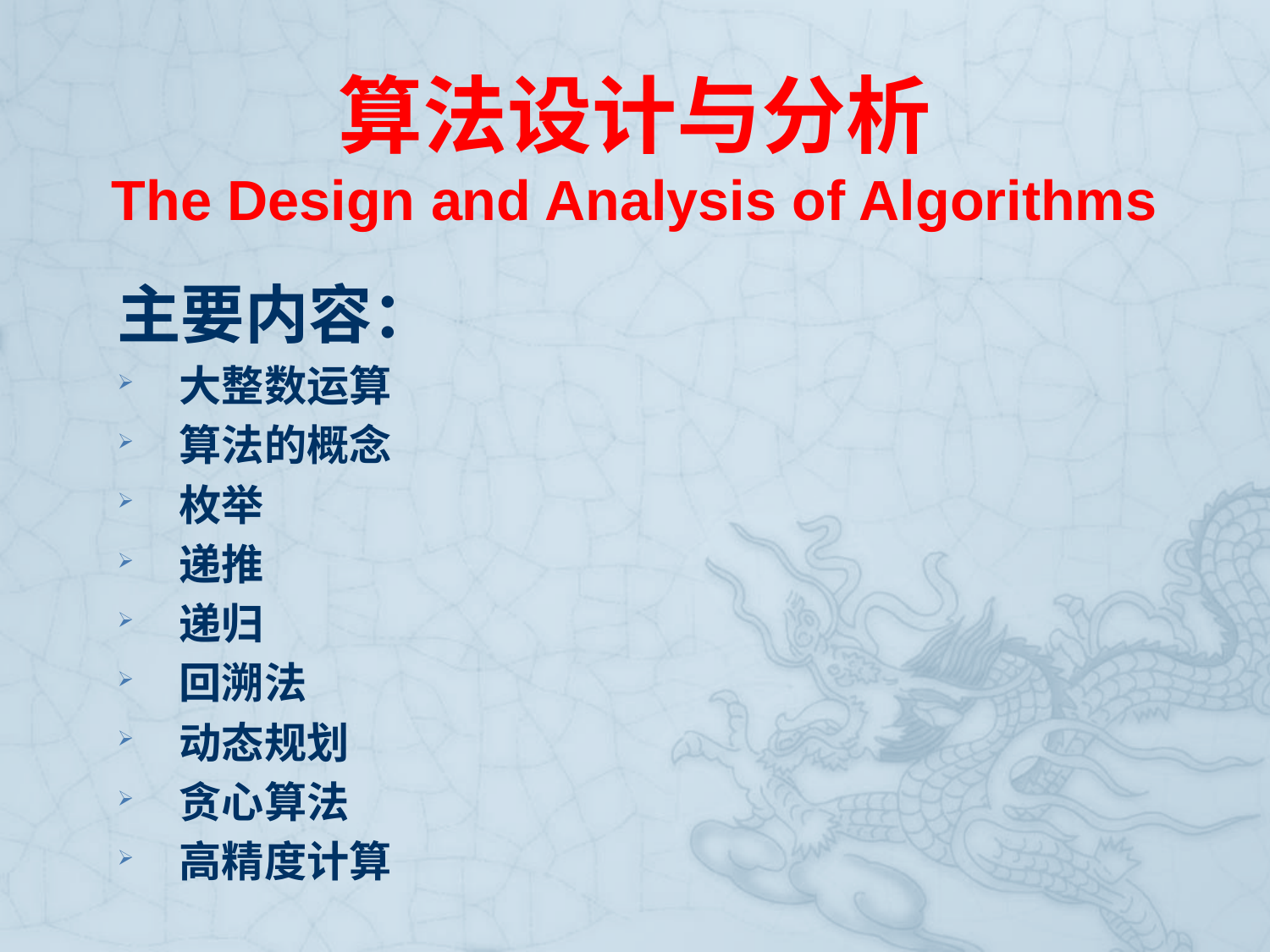

# 算法设计与分析 The Design and Analysis of Algorithms
主要内容：
大整数运算
算法的概念
枚举
递推
递归
回溯法
动态规划
贪心算法
高精度计算